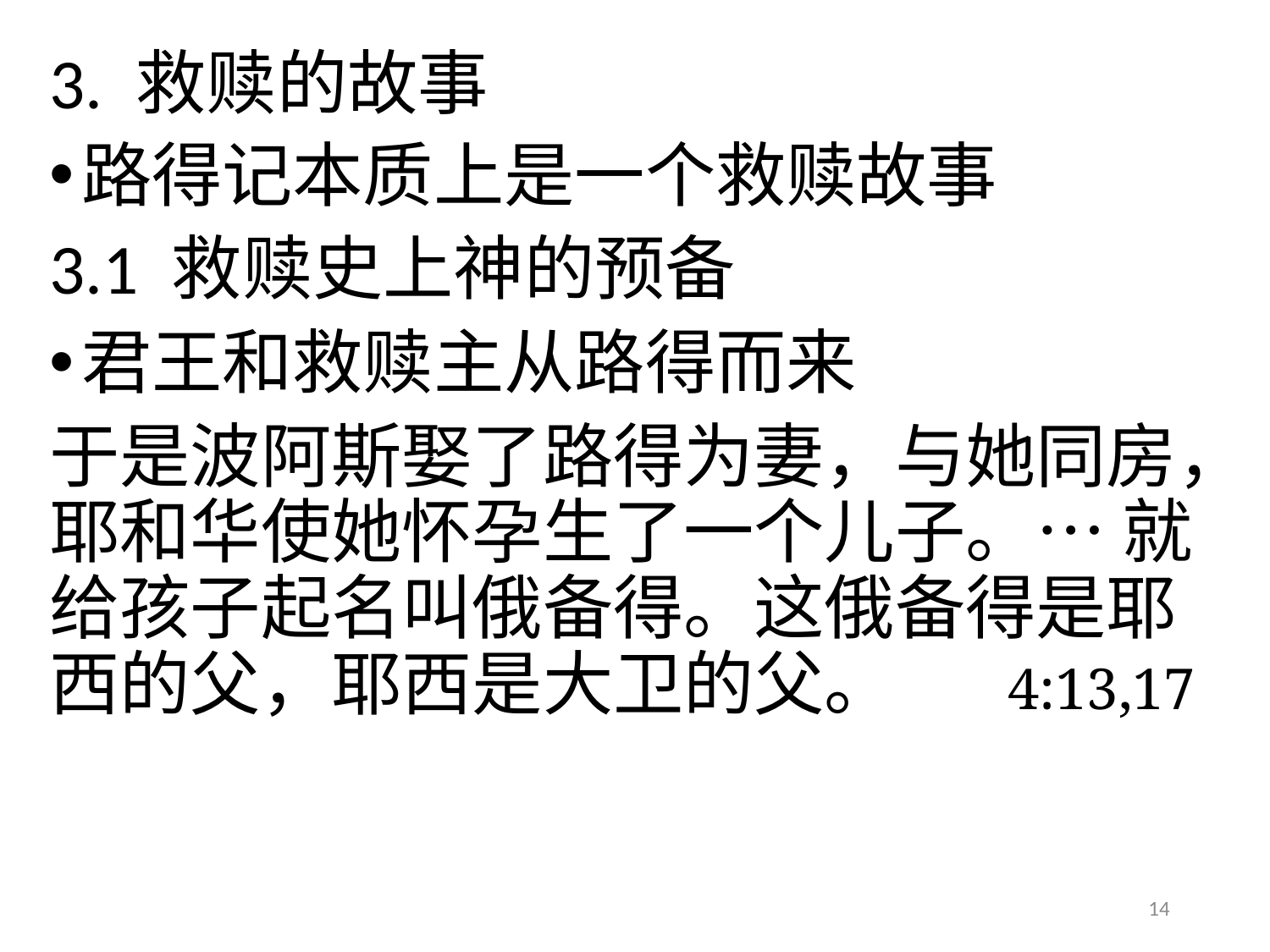

# 3. 救赎的故事
路得记本质上是一个救赎故事
3.1 救赎史上神的预备
君王和救赎主从路得而来
于是波阿斯娶了路得为妻，与她同房，耶和华使她怀孕生了一个儿子。… 就给孩子起名叫俄备得。这俄备得是耶西的父，耶西是大卫的父。      4:13,17
14